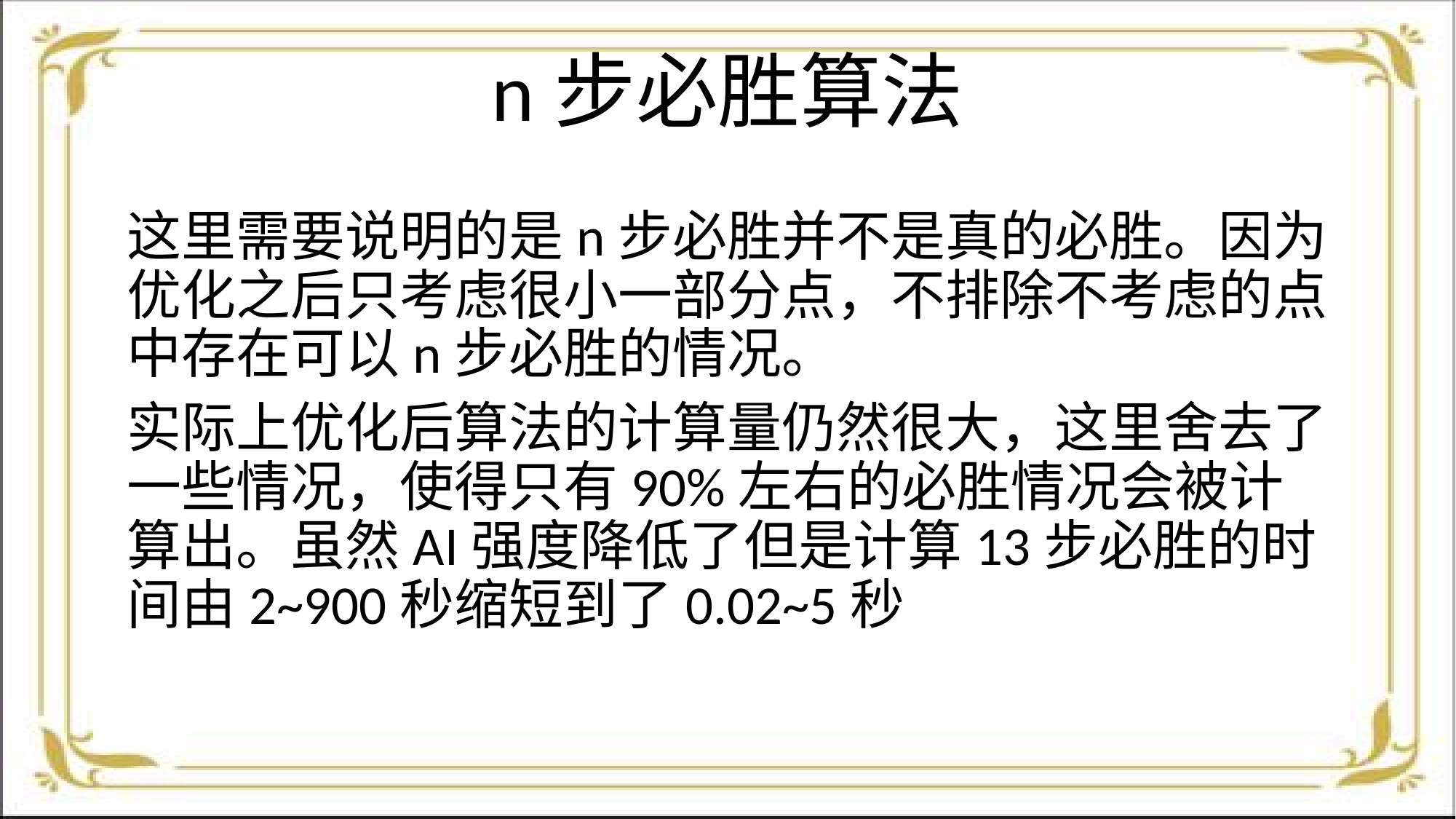

# n步必胜算法
这里需要说明的是n步必胜并不是真的必胜。因为优化之后只考虑很小一部分点，不排除不考虑的点中存在可以n步必胜的情况。
实际上优化后算法的计算量仍然很大，这里舍去了一些情况，使得只有90%左右的必胜情况会被计算出。虽然AI强度降低了但是计算13步必胜的时间由2~900秒缩短到了0.02~5秒